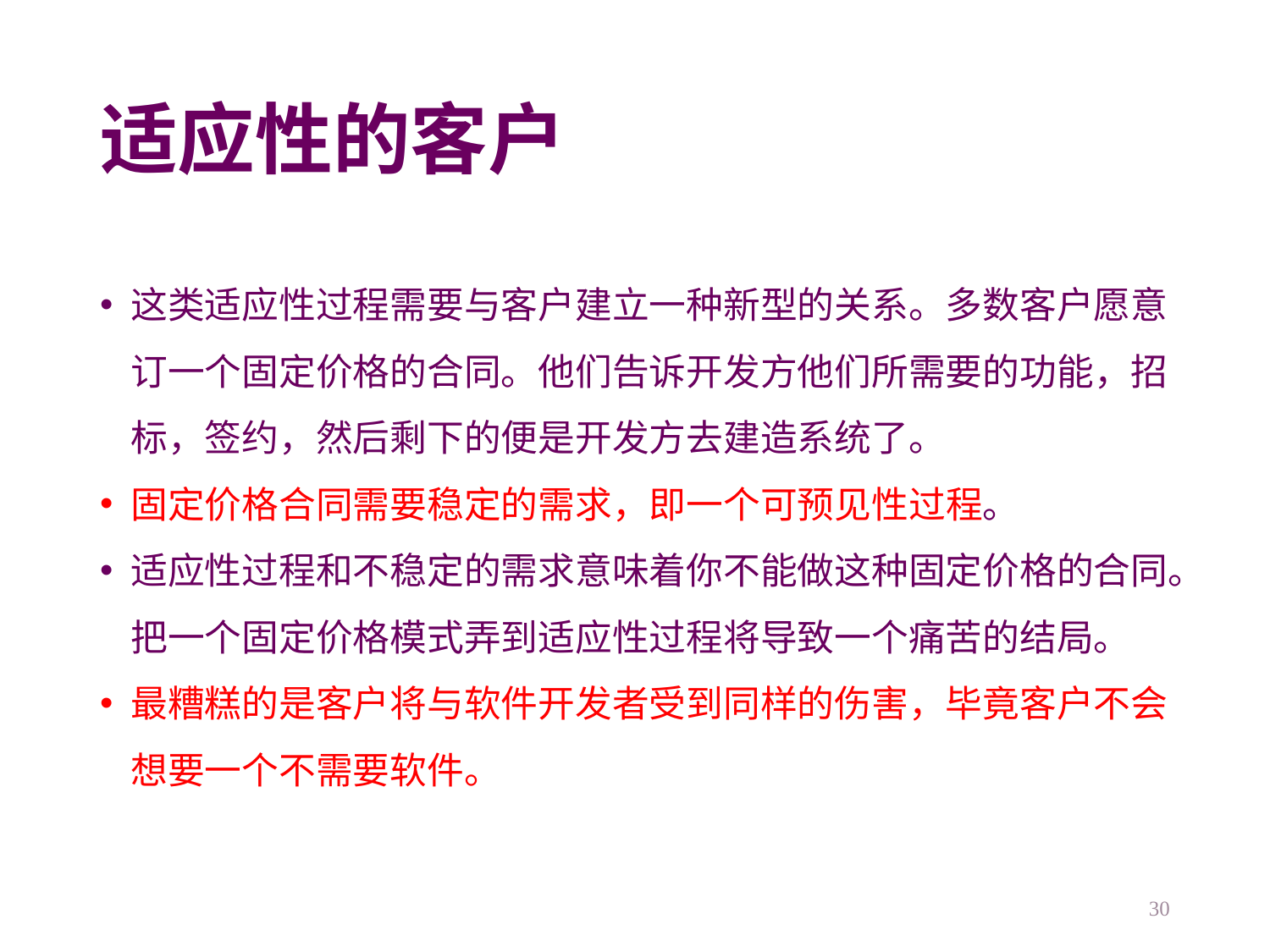

# 适应性的客户
这类适应性过程需要与客户建立一种新型的关系。多数客户愿意订一个固定价格的合同。他们告诉开发方他们所需要的功能，招标，签约，然后剩下的便是开发方去建造系统了。
固定价格合同需要稳定的需求，即一个可预见性过程。
适应性过程和不稳定的需求意味着你不能做这种固定价格的合同。把一个固定价格模式弄到适应性过程将导致一个痛苦的结局。
最糟糕的是客户将与软件开发者受到同样的伤害，毕竟客户不会想要一个不需要软件。
30